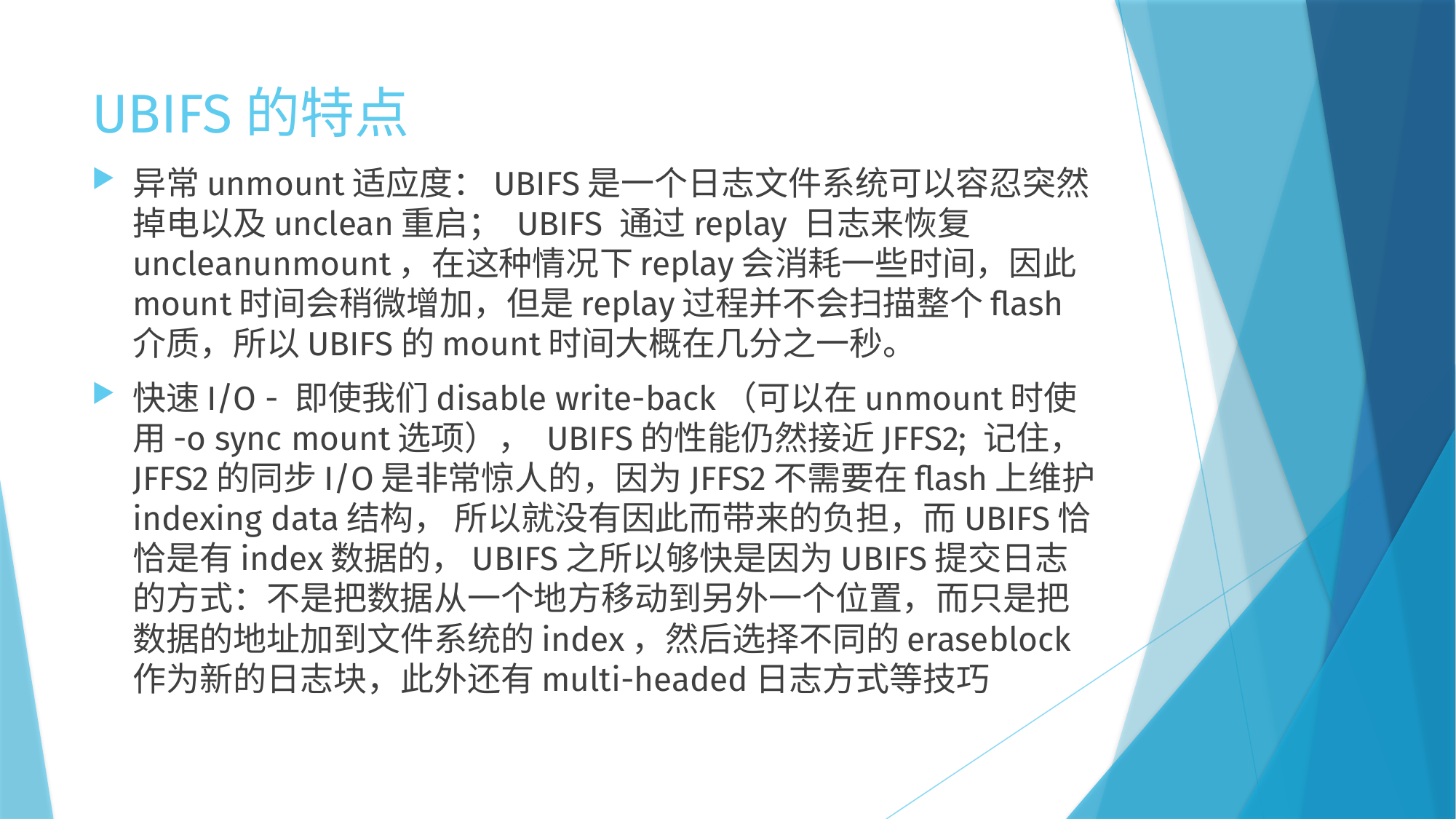

# UBIFS的特点
异常unmount适应度：UBIFS是一个日志文件系统可以容忍突然掉电以及unclean重启； UBIFS 通过replay 日志来恢复uncleanunmount，在这种情况下replay会消耗一些时间，因此mount时间会稍微增加，但是replay过程并不会扫描整个flash介质，所以UBIFS的mount时间大概在几分之一秒。
快速I/O - 即使我们disable write-back（可以在unmount时使用-o sync mount选项）， UBIFS的性能仍然接近JFFS2; 记住，JFFS2的同步I/O是非常惊人的，因为JFFS2不需要在flash上维护indexing data结构， 所以就没有因此而带来的负担，而UBIFS恰恰是有index数据的，UBIFS之所以够快是因为UBIFS提交日志的方式：不是把数据从一个地方移动到另外一个位置，而只是把数据的地址加到文件系统的index，然后选择不同的eraseblock作为新的日志块，此外还有multi-headed日志方式等技巧